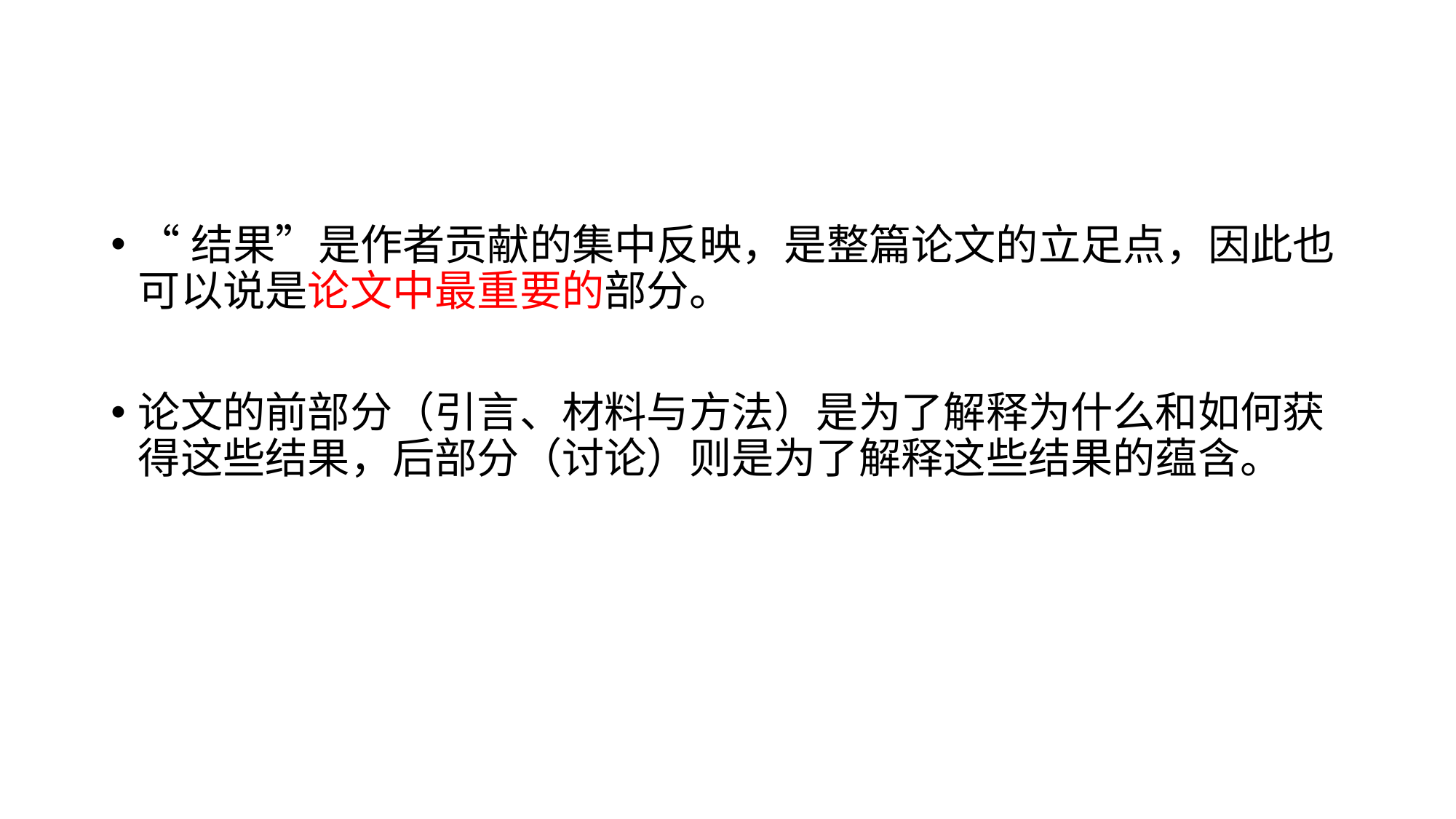

#
“结果”是作者贡献的集中反映，是整篇论文的立足点，因此也可以说是论文中最重要的部分。

论文的前部分（引言、材料与方法）是为了解释为什么和如何获得这些结果，后部分（讨论）则是为了解释这些结果的蕴含。